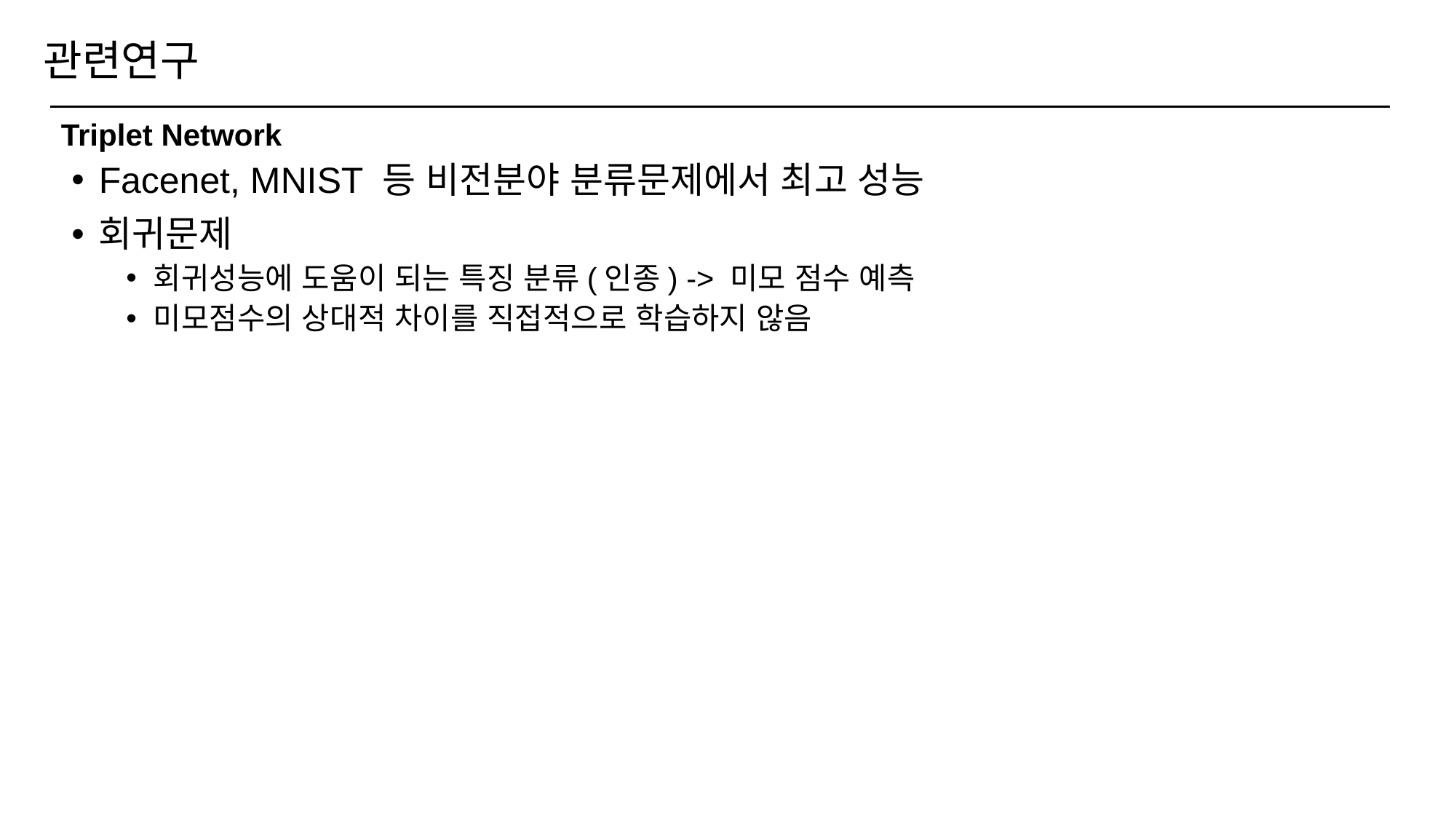

# 관련연구
Triplet Network
Facenet, MNIST 등 비전분야 분류문제에서 최고 성능
회귀문제
회귀성능에 도움이 되는 특징 분류(인종) -> 미모 점수 예측
미모점수의 상대적 차이를 직접적으로 학습하지 않음